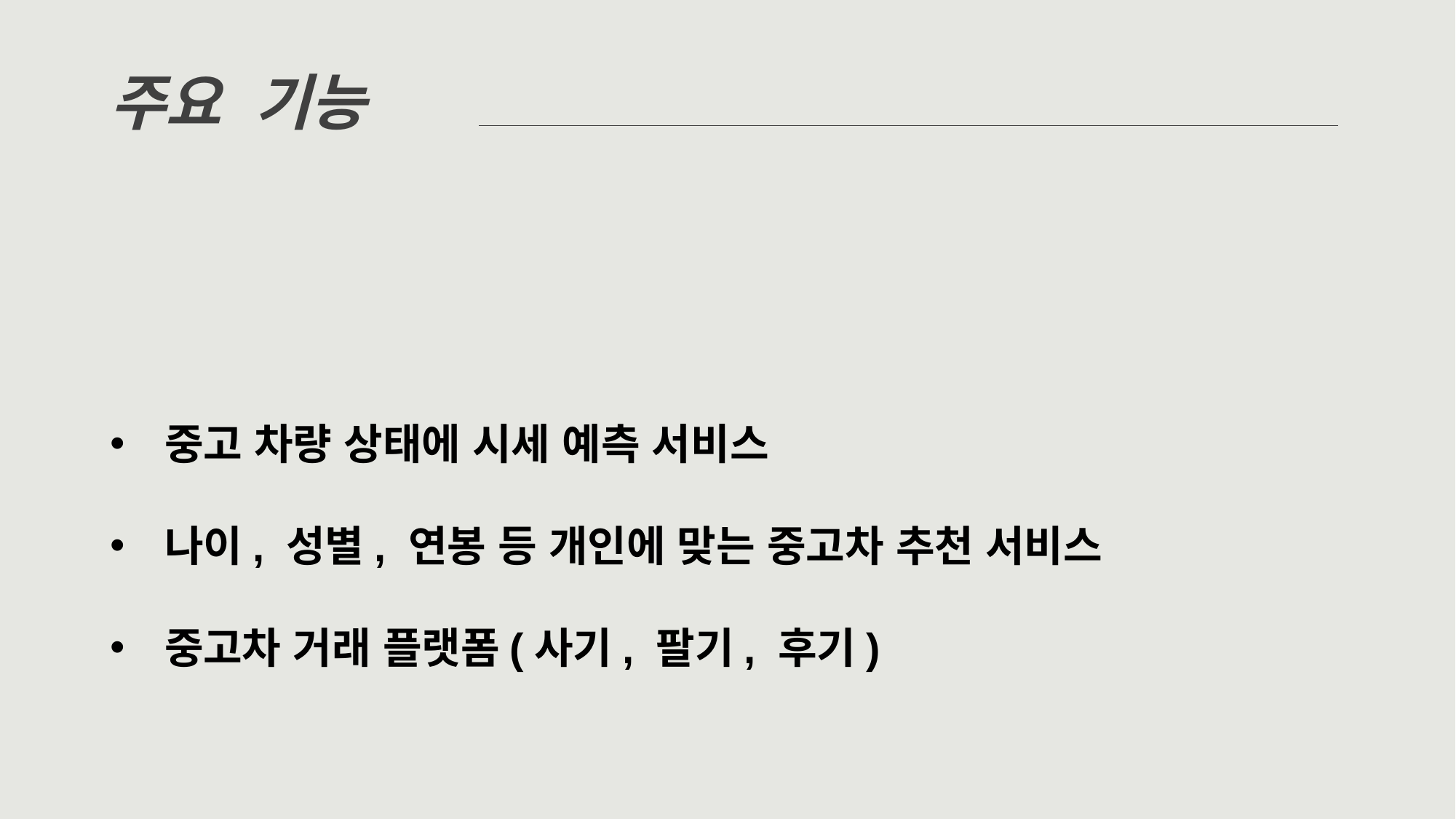

주요  기능
중고 차량 상태에 시세 예측 서비스

나이, 성별, 연봉 등 개인에 맞는 중고차 추천 서비스

중고차 거래 플랫폼(사기, 팔기, 후기)